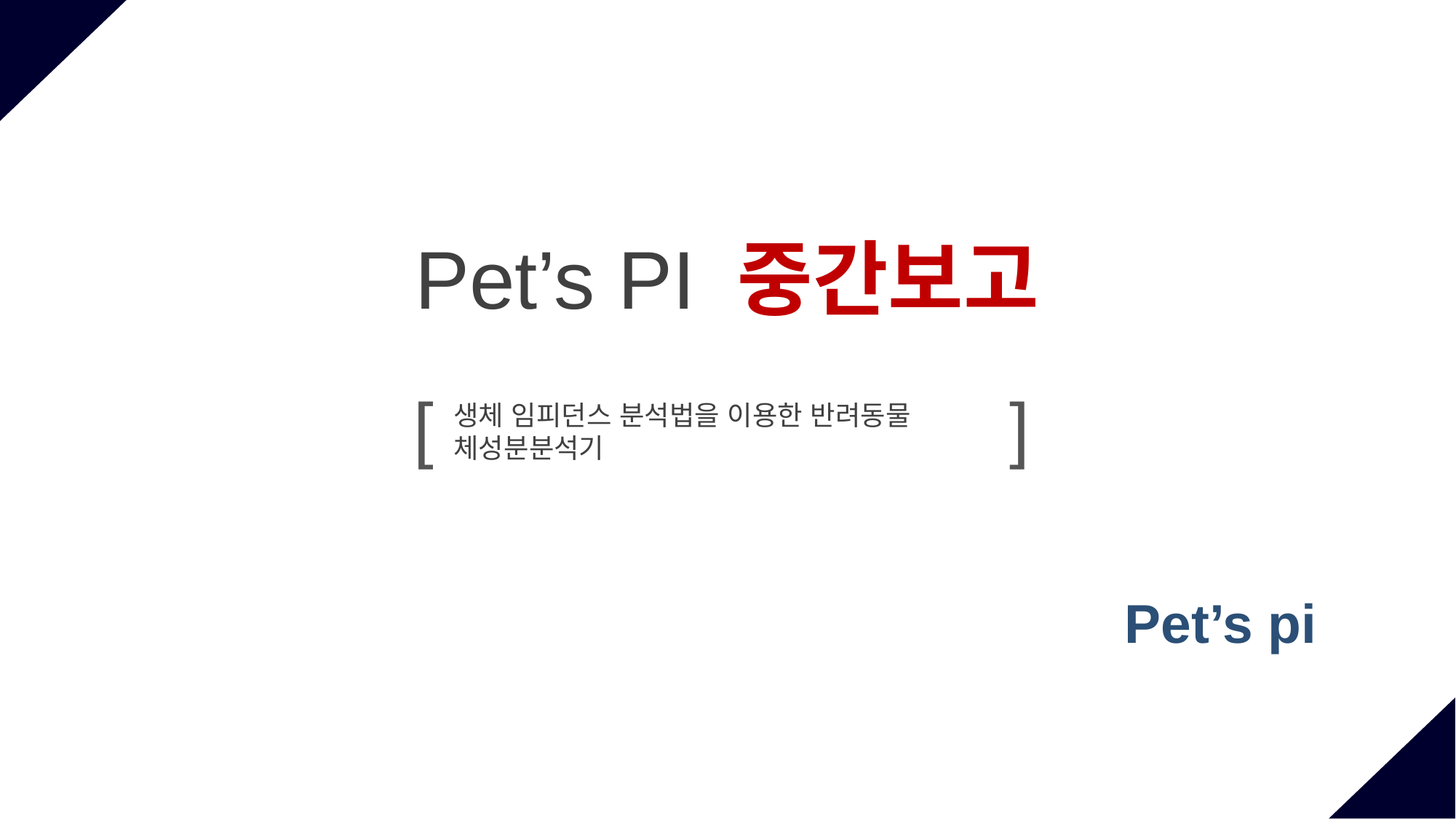

Pet’s PI 중간보고
[
]
생체 임피던스 분석법을 이용한 반려동물 체성분분석기

Pet’s pi